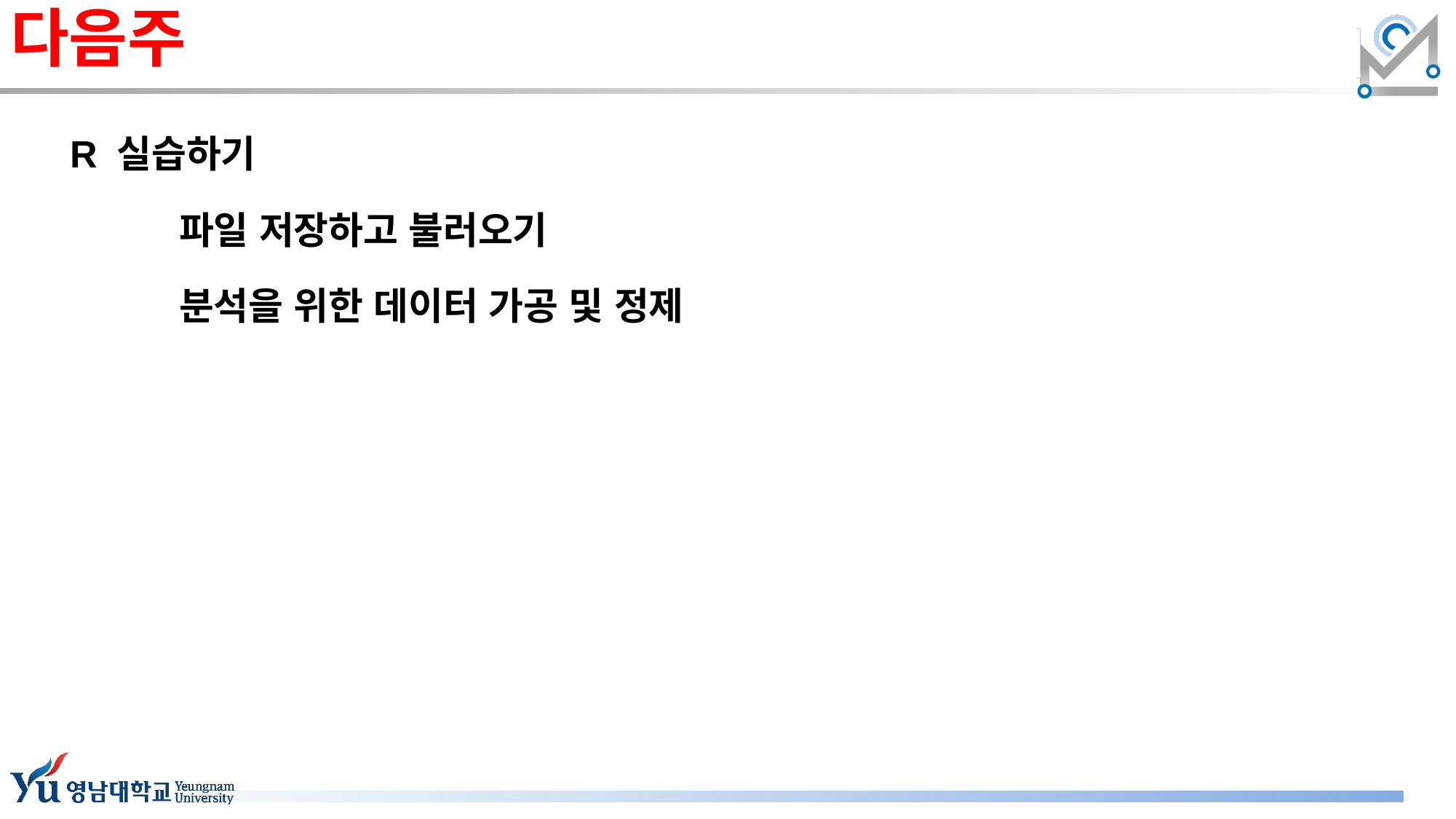

다음주

R 실습하기
	파일 저장하고 불러오기
	분석을 위한 데이터 가공 및 정제